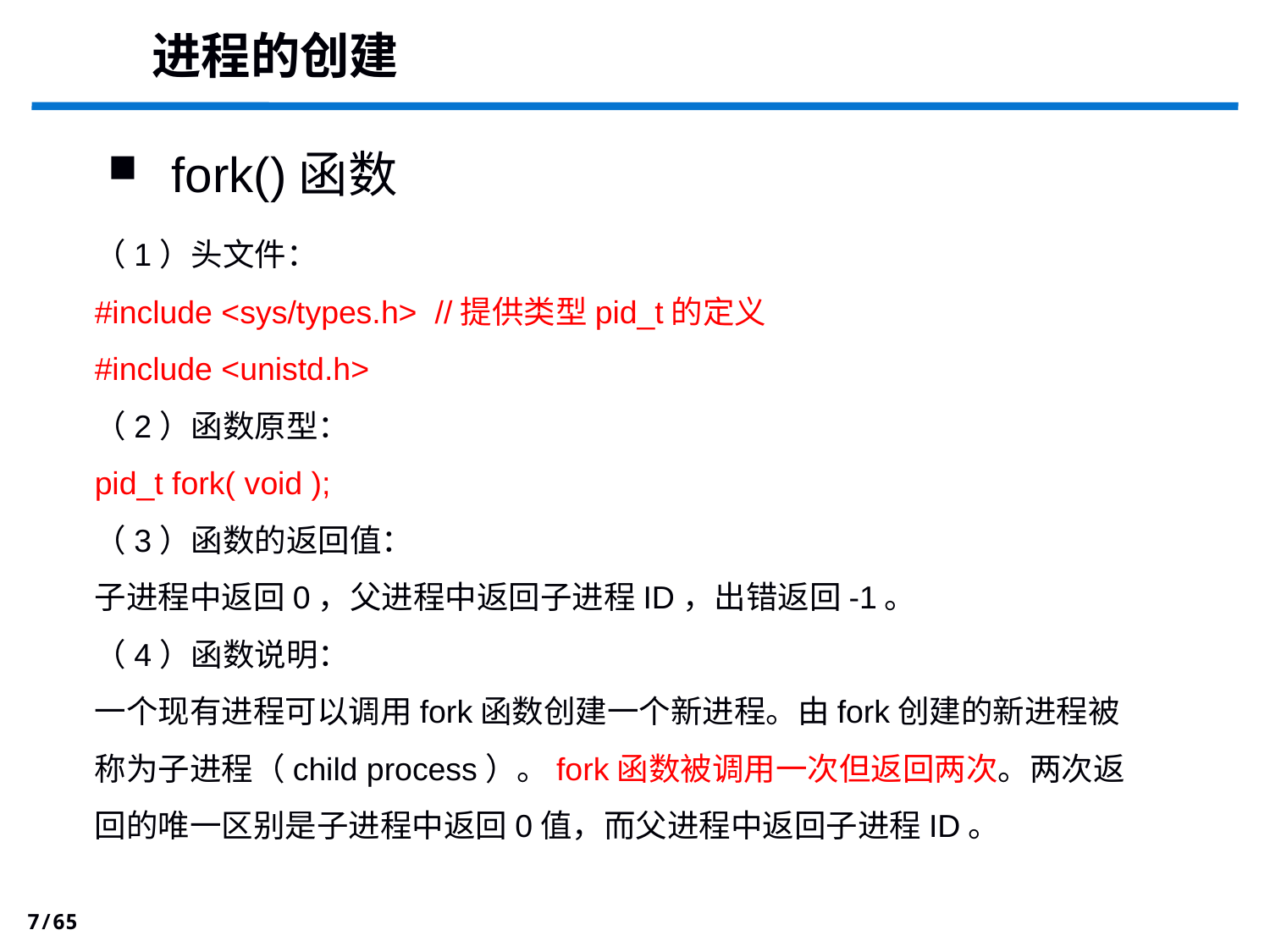

进程的创建
fork()函数
（1）头文件：
#include <sys/types.h>  //提供类型pid_t的定义
#include <unistd.h>
（2）函数原型：
pid_t fork( void );
（3）函数的返回值：
子进程中返回0，父进程中返回子进程ID，出错返回-1。
（4）函数说明：
一个现有进程可以调用fork函数创建一个新进程。由fork创建的新进程被称为子进程（child process）。fork函数被调用一次但返回两次。两次返回的唯一区别是子进程中返回0值，而父进程中返回子进程ID。